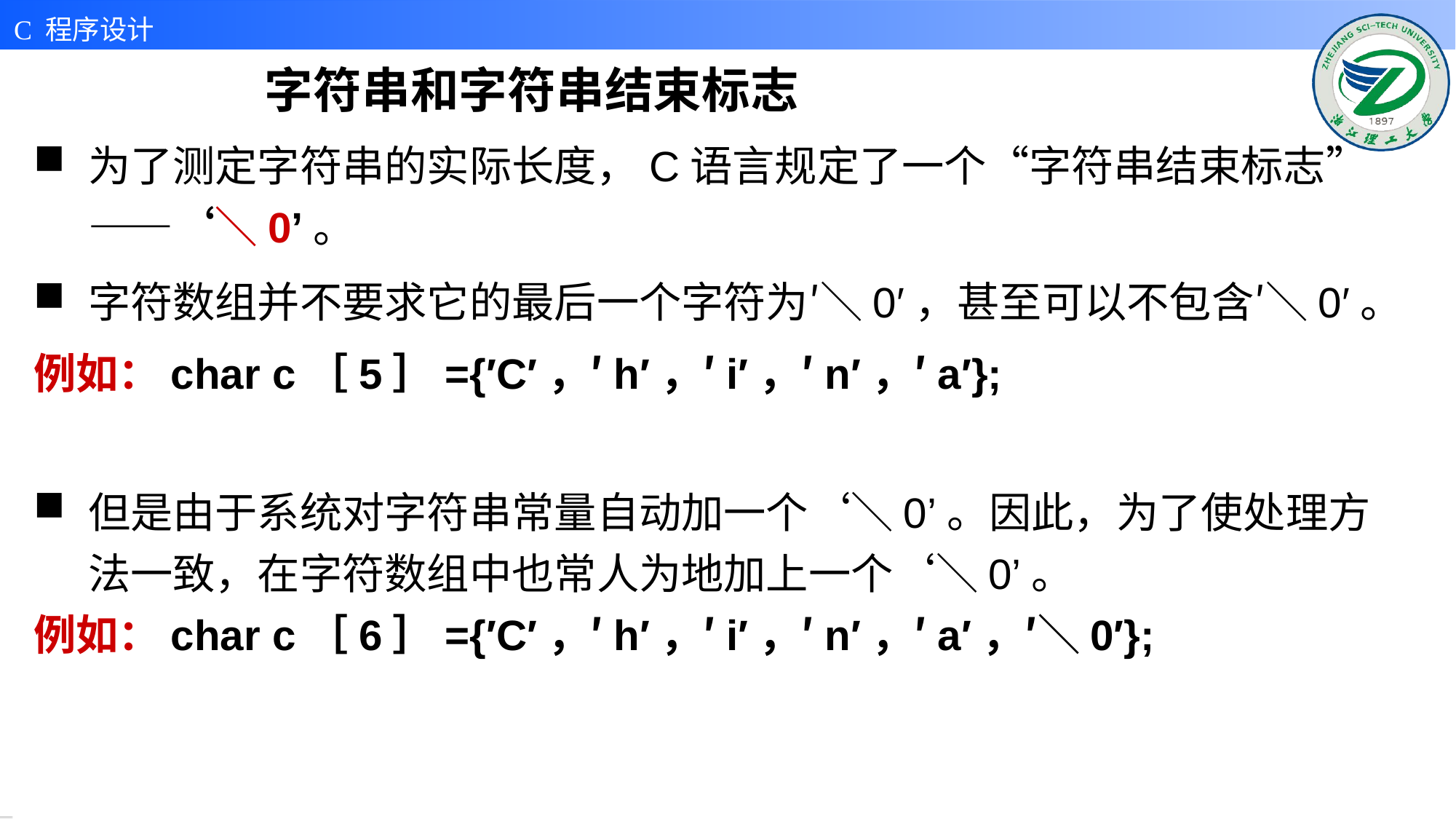

字符串和字符串结束标志
为了测定字符串的实际长度，C语言规定了一个“字符串结束标志”——‘＼0’。
字符数组并不要求它的最后一个字符为′＼0′，甚至可以不包含′＼0′。
例如：char c［5］={′C′，′h′，′i′，′n′，′a′};
但是由于系统对字符串常量自动加一个‘＼0’。因此，为了使处理方法一致，在字符数组中也常人为地加上一个‘＼0’。
例如：char c［6］={′C′，′h′，′i′，′n′，′a′，′＼0′};